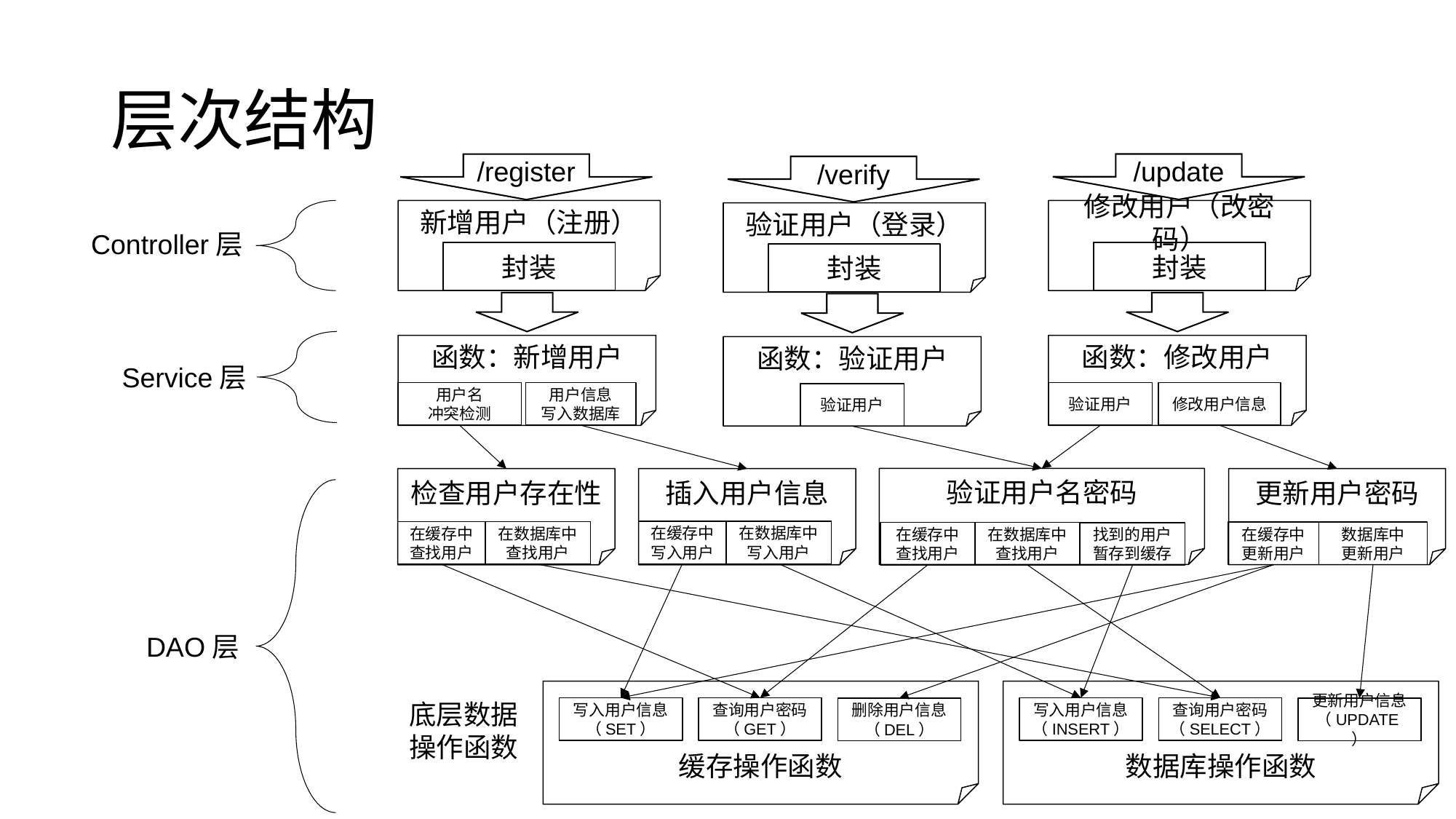

# 层次结构
/update
/register
/verify

新增用户（注册）

封装
修改用户（改密码）

封装
验证用户（登录）

封装
Controller层

函数：新增用户

用户名
冲突检测
用户信息
写入数据库
函数：修改用户

修改用户信息
验证用户
函数：验证用户

验证用户
Service层
验证用户名密码

在缓存中
查找用户
在数据库中
查找用户
找到的用户暂存到缓存
更新用户密码

数据库中
更新用户
在缓存中
更新用户
检查用户存在性

在数据库中
查找用户
在缓存中
查找用户
插入用户信息

在缓存中
写入用户
在数据库中
写入用户

DAO层

缓存操作函数
写入用户信息
（SET）
查询用户密码
（GET）
删除用户信息
（DEL）

数据库操作函数
写入用户信息
（INSERT）
查询用户密码
（SELECT）
更新用户信息
（UPDATE）
底层数据
操作函数